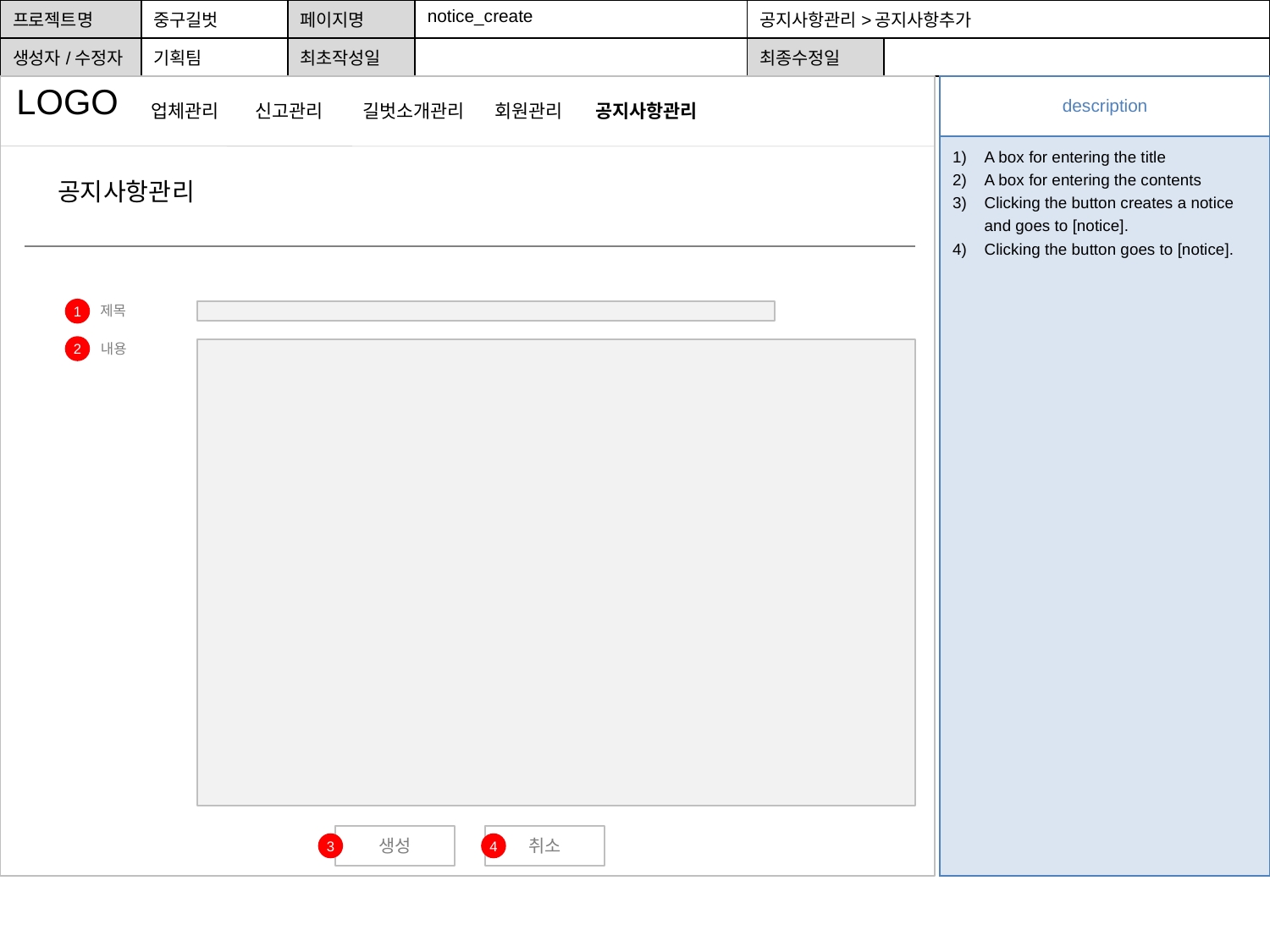

| 프로젝트명 | 중구길벗 | 페이지명 | notice\_create | 공지사항관리>공지사항추가 |  |
| --- | --- | --- | --- | --- | --- |
| 생성자/수정자 | 기획팀 | 최초작성일 |  | 최종수정일 |  |
| description |
| --- |
| A box for entering the title A box for entering the contents Clicking the button creates a notice and goes to [notice]. Clicking the button goes to [notice]. |

LOGO
업체관리
신고관리
길벗소개관리
회원관리
공지사항관리
공지사항관리
제목
1

내용
2

생성
취소
3
4